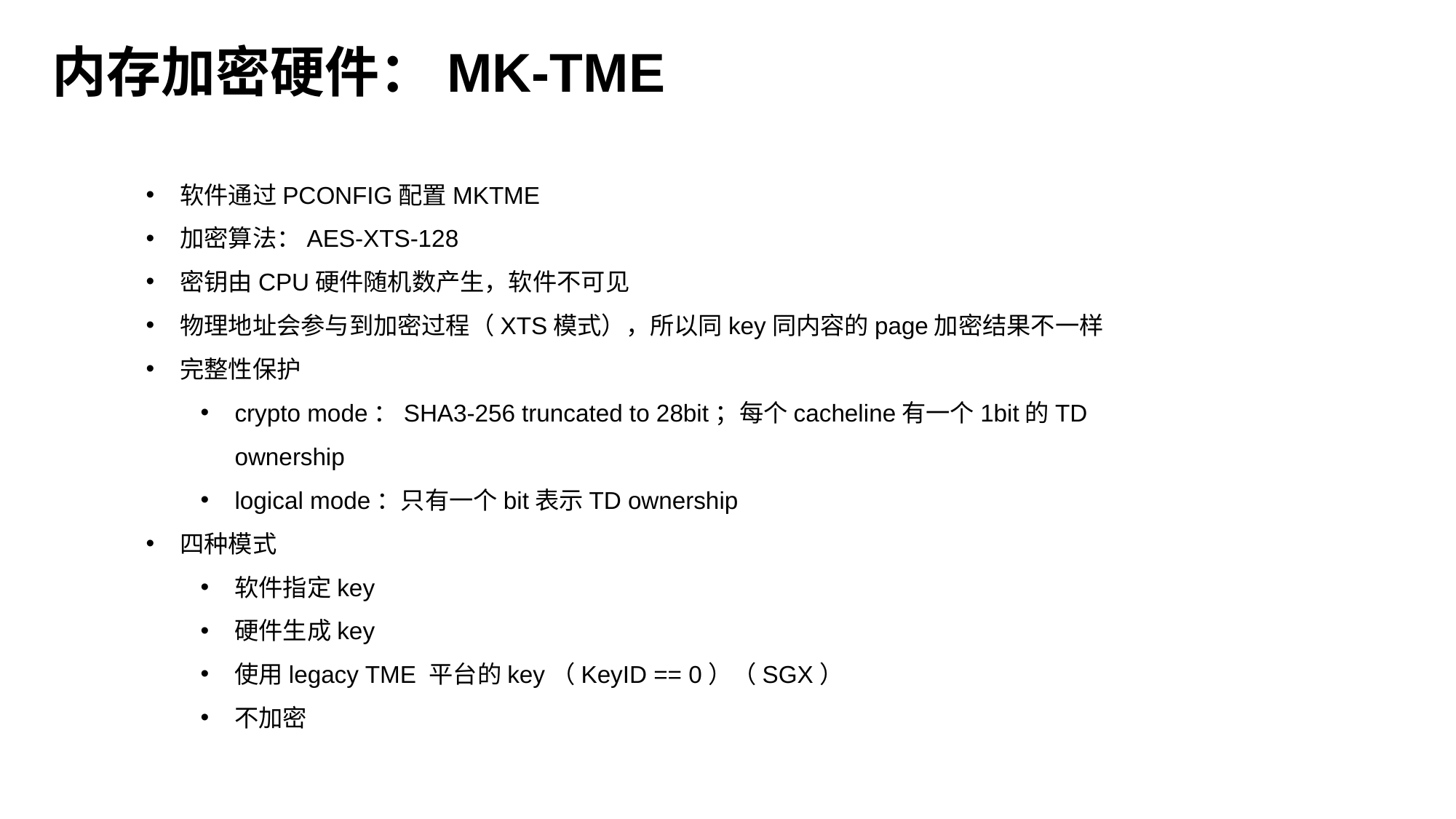

内存加密硬件：MK-TME
软件通过PCONFIG配置MKTME
加密算法：AES-XTS-128
密钥由CPU硬件随机数产生，软件不可见
物理地址会参与到加密过程（XTS模式），所以同key同内容的page加密结果不一样
完整性保护
crypto mode：SHA3-256 truncated to 28bit；每个cacheline有一个1bit的TD ownership
logical mode：只有一个bit表示TD ownership
四种模式
软件指定key
硬件生成key
使用legacy TME 平台的key（KeyID == 0）（SGX）
不加密